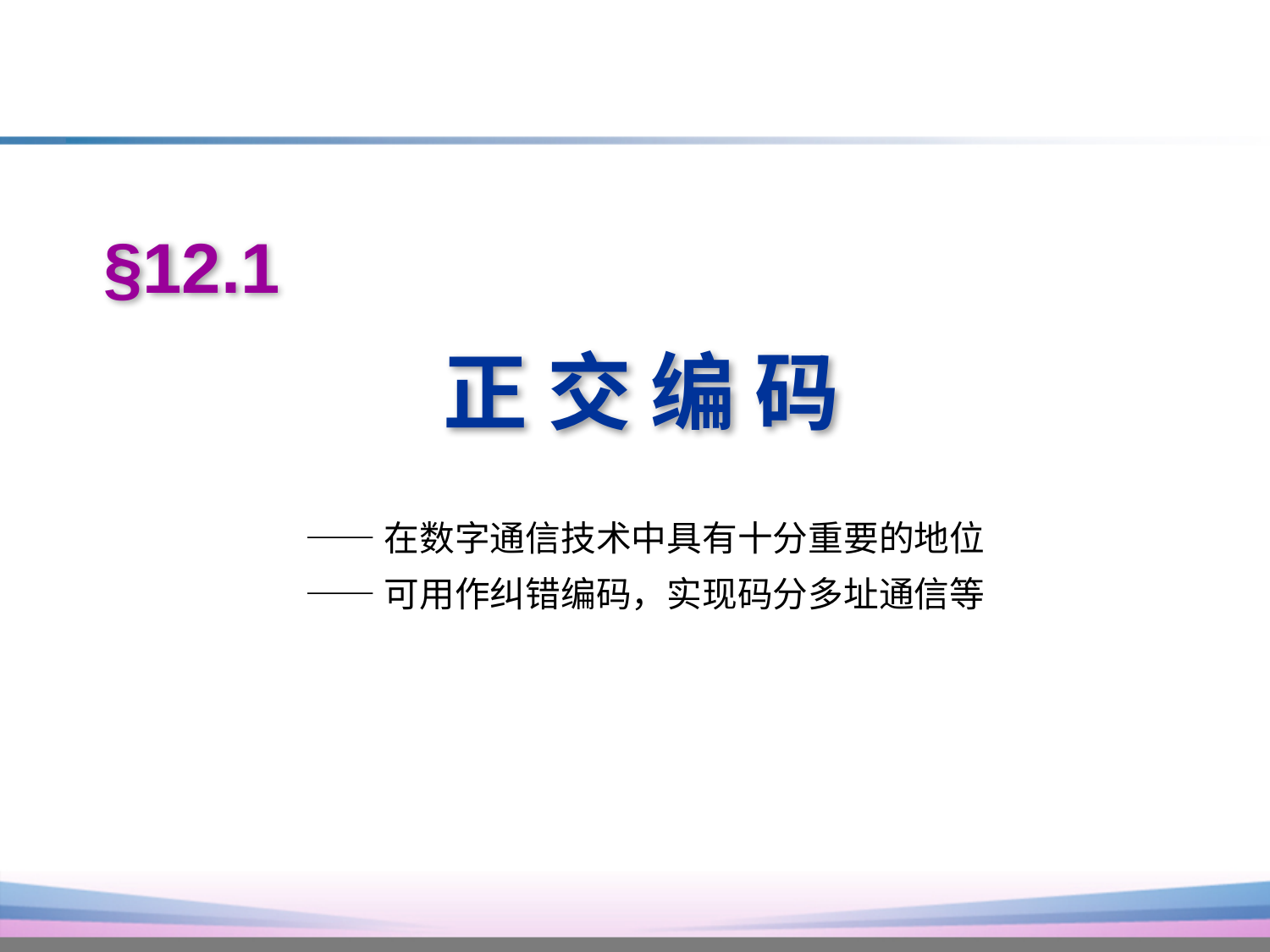

§12.1
 正 交 编 码
——在数字通信技术中具有十分重要的地位
——可用作纠错编码，实现码分多址通信等